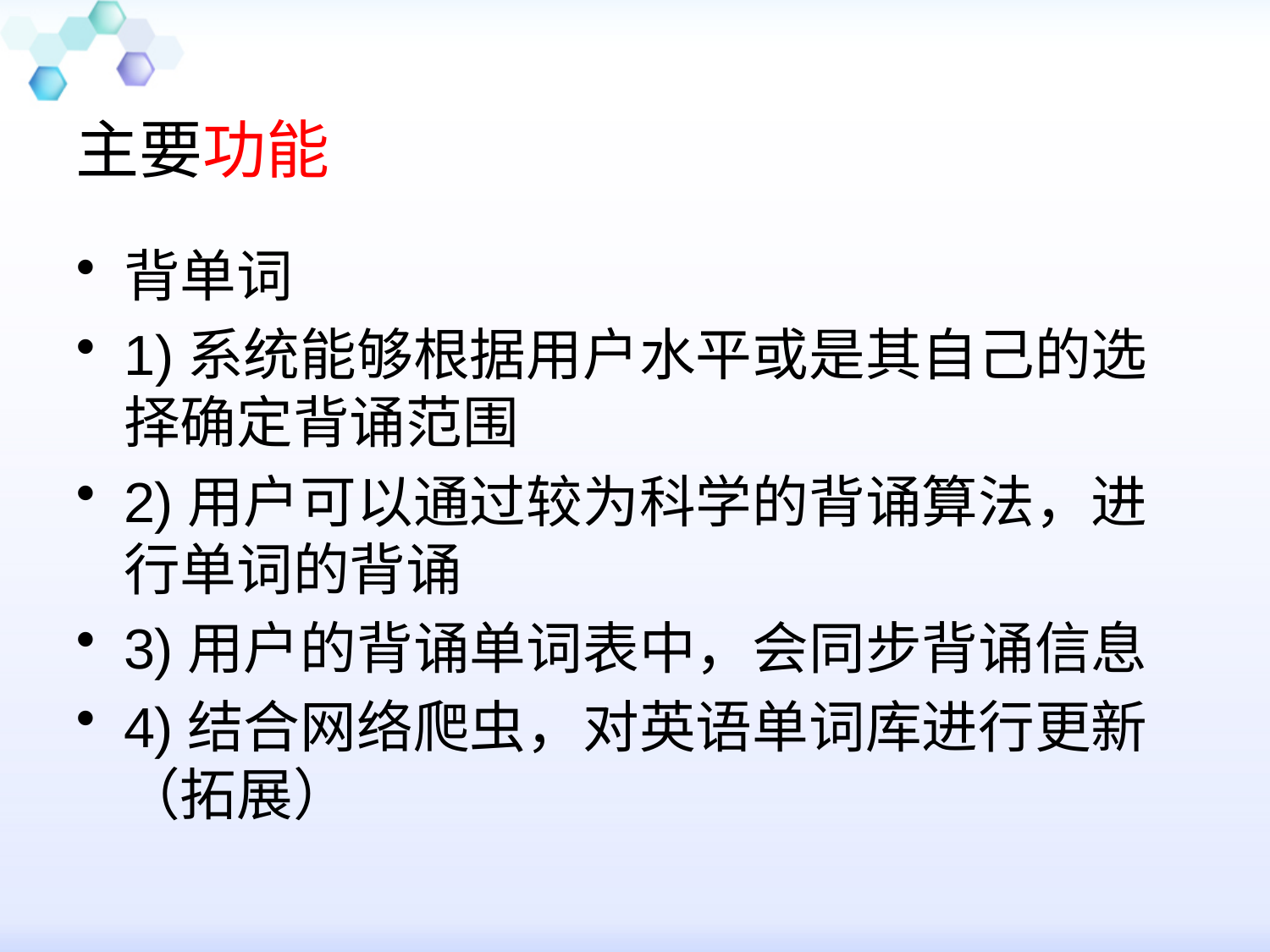

# 主要功能
背单词
1)系统能够根据用户水平或是其自己的选择确定背诵范围
2)用户可以通过较为科学的背诵算法，进行单词的背诵
3)用户的背诵单词表中，会同步背诵信息
4)结合网络爬虫，对英语单词库进行更新（拓展）